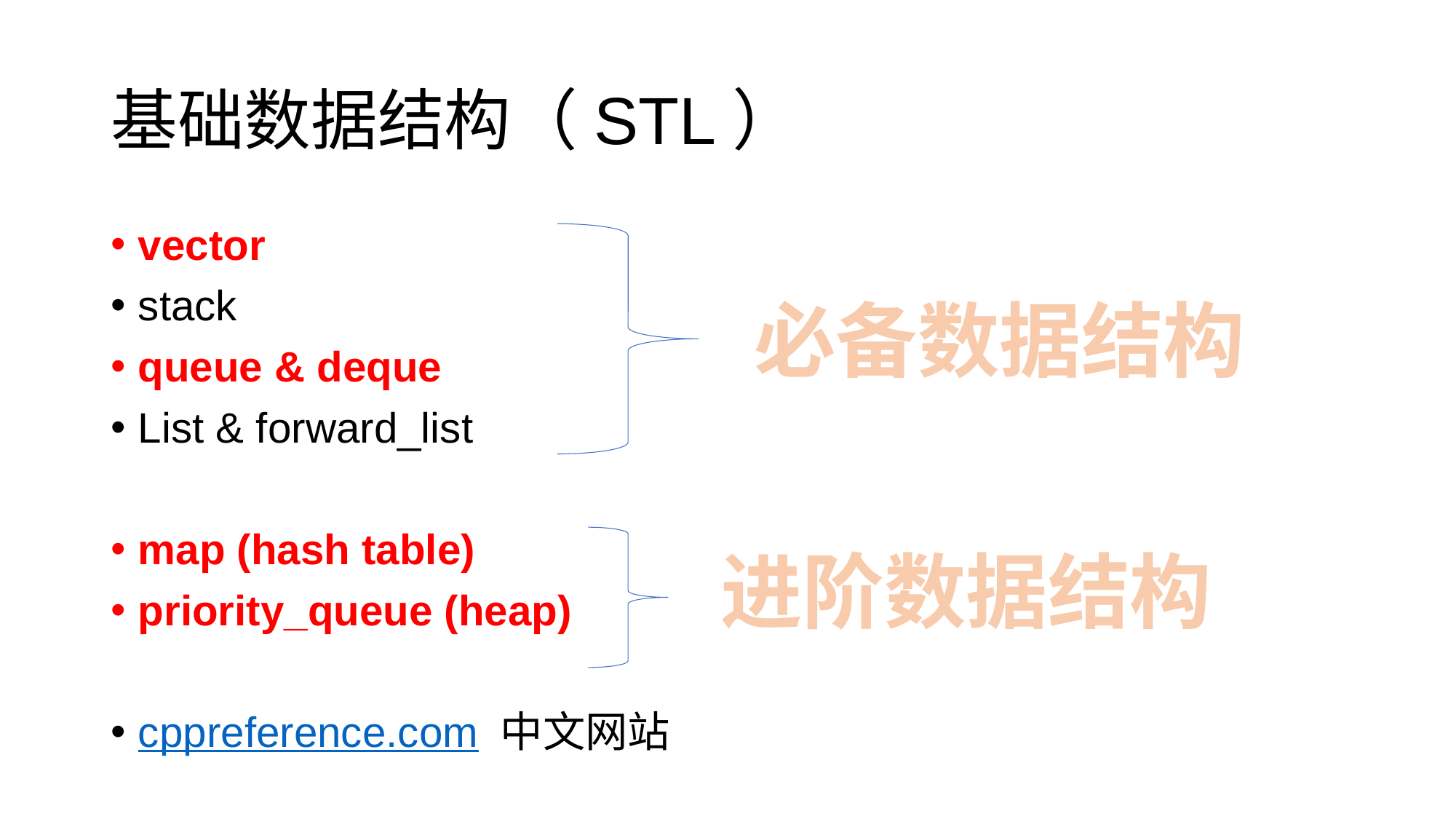

# 基础数据结构（STL）
vector
stack
queue & deque
List & forward_list

map (hash table)
priority_queue (heap)

cppreference.com 中文网站

必备数据结构

进阶数据结构